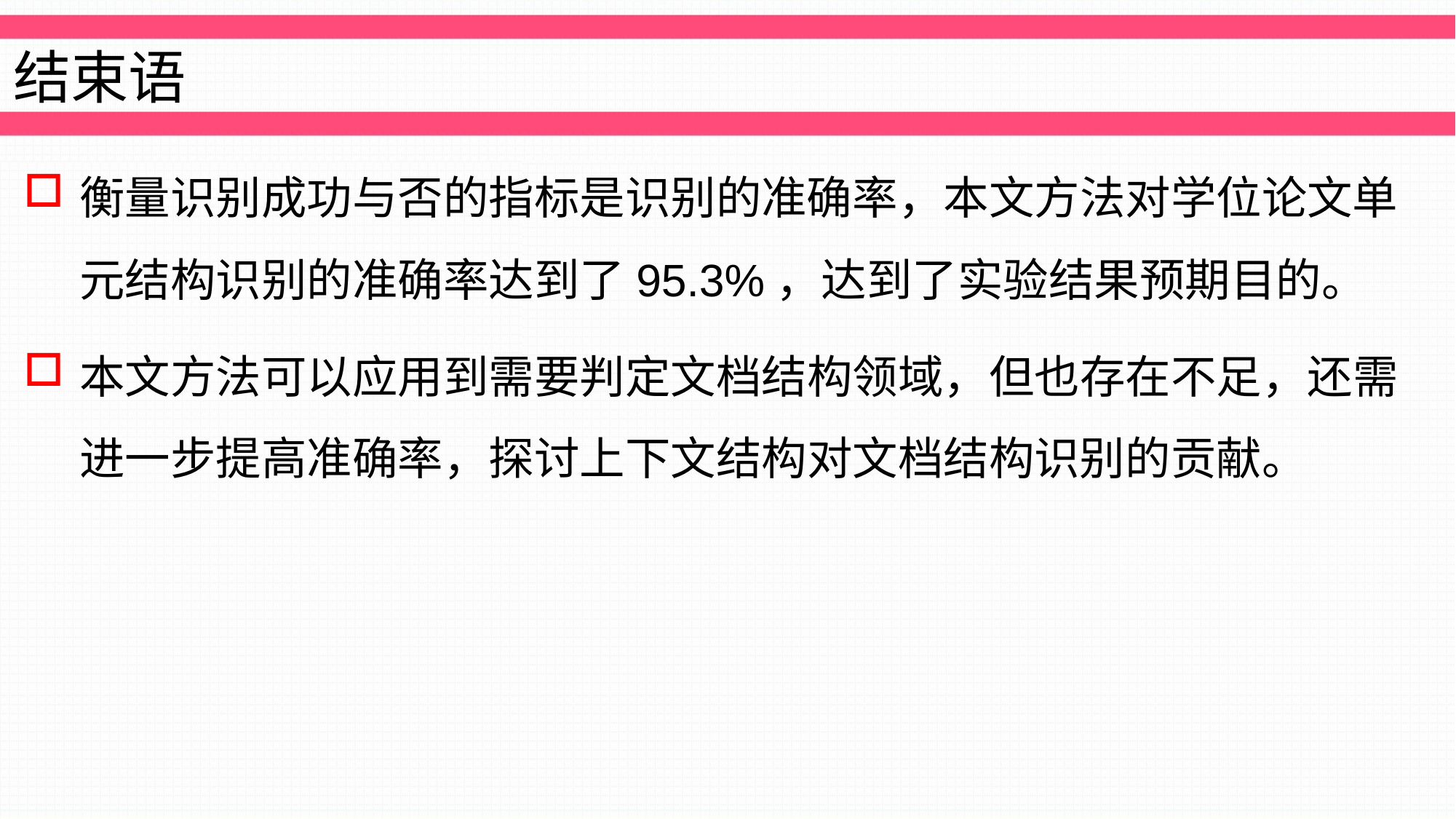

# 结束语
衡量识别成功与否的指标是识别的准确率，本文方法对学位论文单元结构识别的准确率达到了95.3%，达到了实验结果预期目的。
本文方法可以应用到需要判定文档结构领域，但也存在不足，还需进一步提高准确率，探讨上下文结构对文档结构识别的贡献。